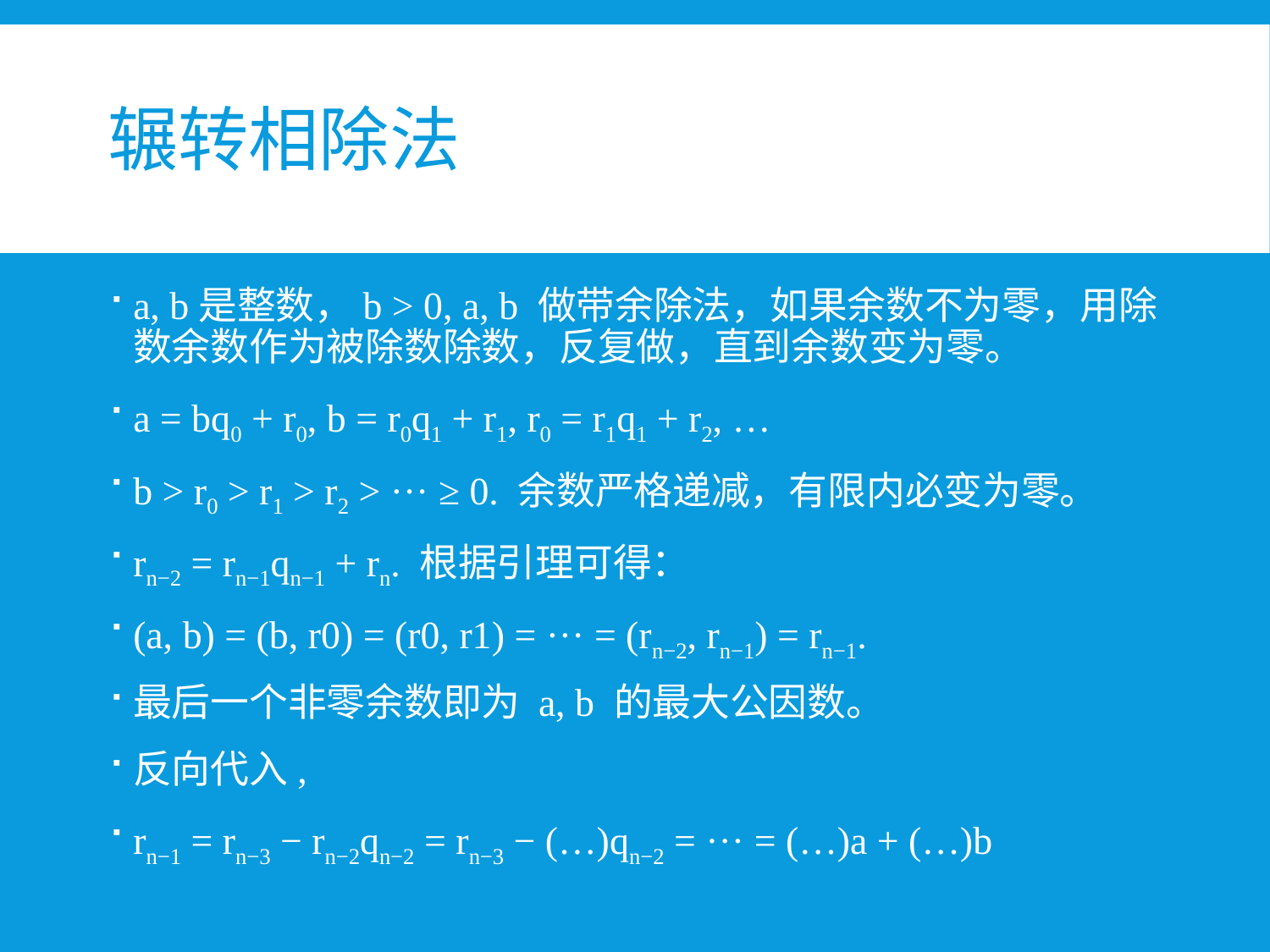

# 辗转相除法
a, b是整数，b > 0, a, b 做带余除法，如果余数不为零，用除数余数作为被除数除数，反复做，直到余数变为零。
a = bq0 + r0, b = r0q1 + r1, r0 = r1q1 + r2, …
b > r0 > r1 > r2 > ··· ≥ 0. 余数严格递减，有限内必变为零。
rn−2 = rn−1qn−1 + rn. 根据引理可得：
(a, b) = (b, r0) = (r0, r1) = ··· = (rn−2, rn−1) = rn−1.
最后一个非零余数即为 a, b 的最大公因数。
反向代入,
rn−1 = rn−3 − rn−2qn−2 = rn−3 − (…)qn−2 = ··· = (…)a + (…)b